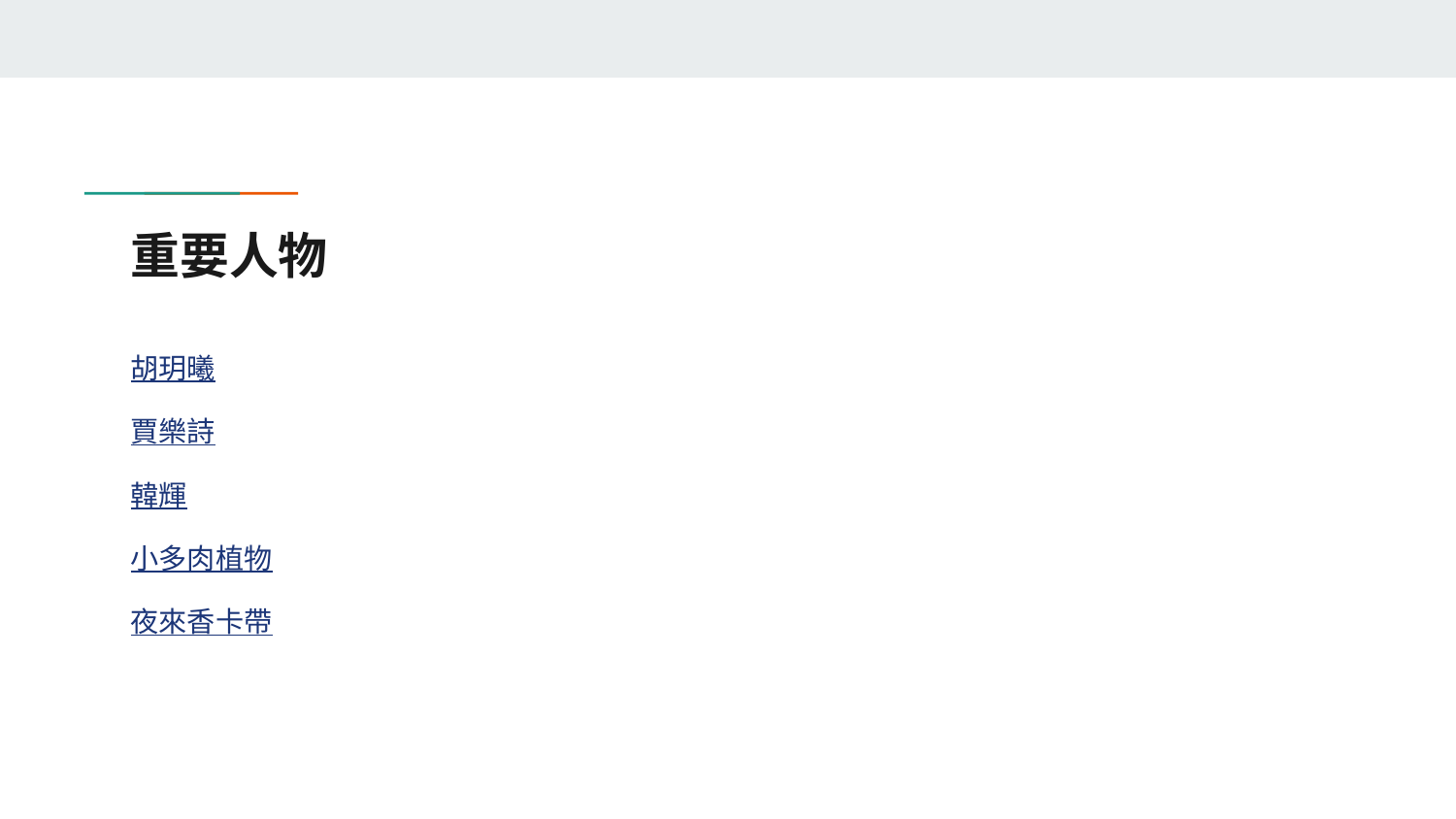

# 重要人物
胡玥曦
賈樂詩
韓輝
小多肉植物
夜來香卡帶